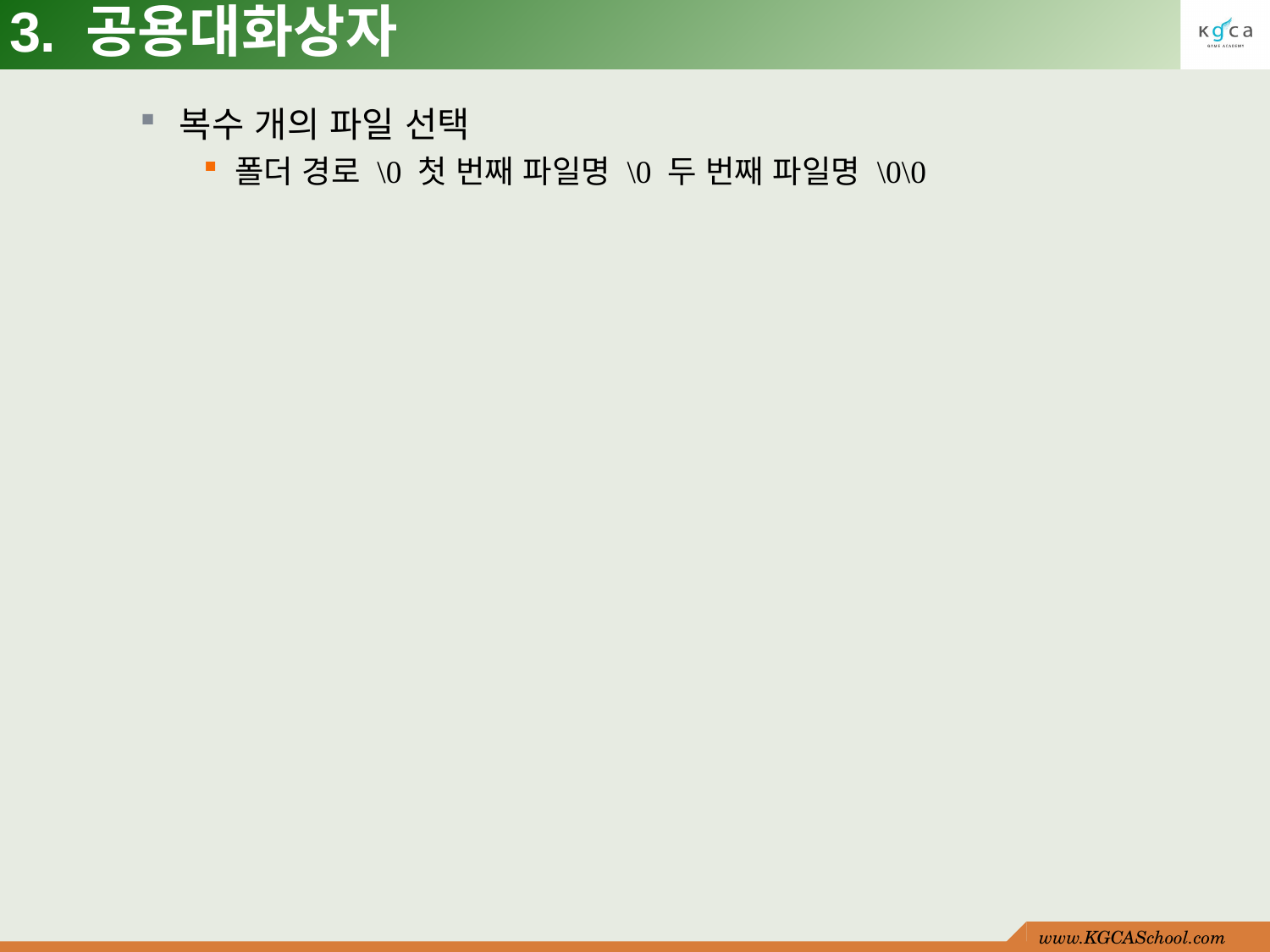

# 3. 공용대화상자
복수 개의 파일 선택
폴더 경로 \0 첫 번째 파일명 \0 두 번째 파일명 \0\0